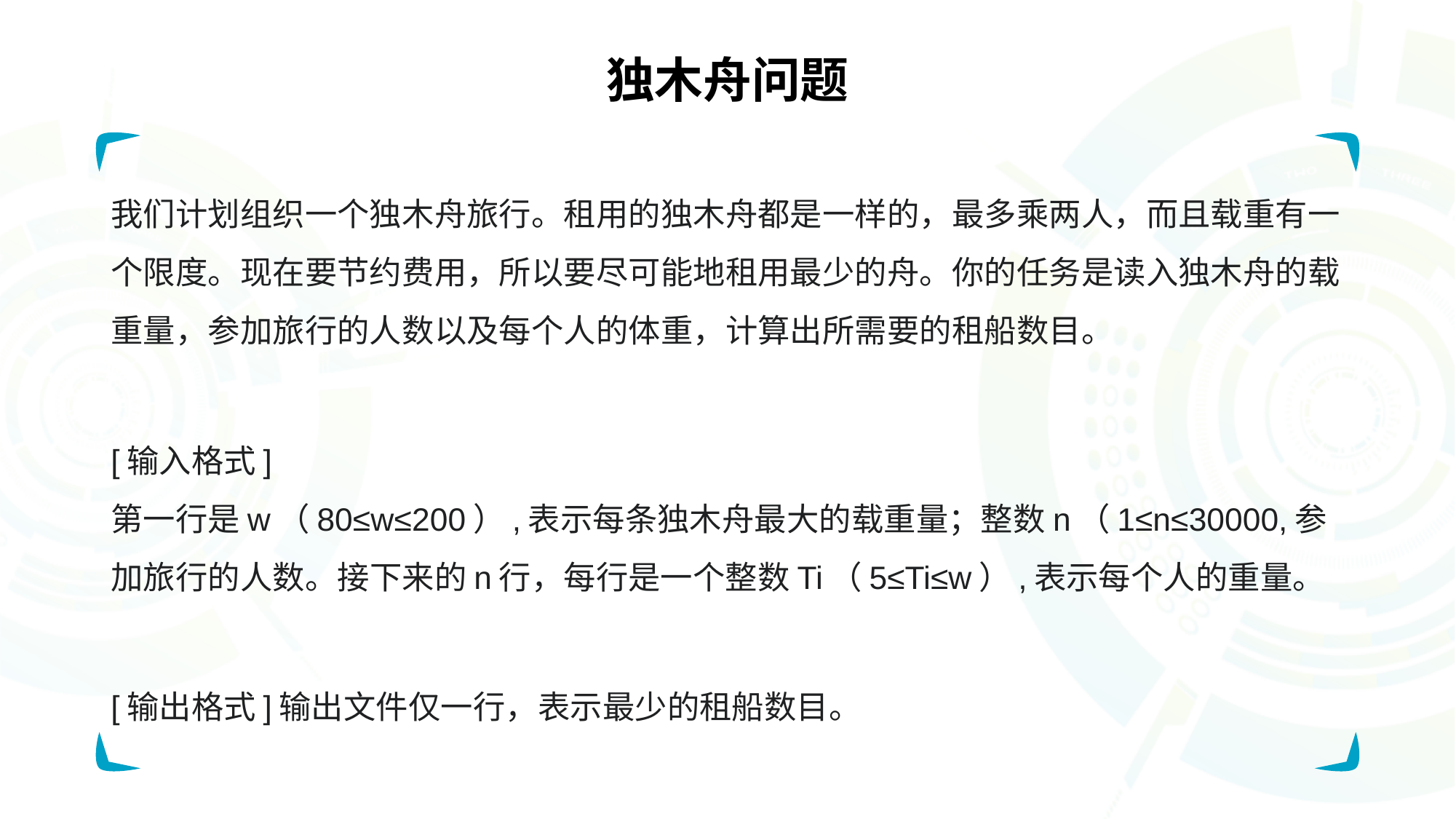

# 独木舟问题

我们计划组织一个独木舟旅行。租用的独木舟都是一样的，最多乘两人，而且载重有一个限度。现在要节约费用，所以要尽可能地租用最少的舟。你的任务是读入独木舟的载重量，参加旅行的人数以及每个人的体重，计算出所需要的租船数目。
[输入格式]
第一行是w（80≤w≤200）,表示每条独木舟最大的载重量；整数n（1≤n≤30000,参加旅行的人数。接下来的n行，每行是一个整数Ti（5≤Ti≤w）,表示每个人的重量。
[输出格式]输出文件仅一行，表示最少的租船数目。